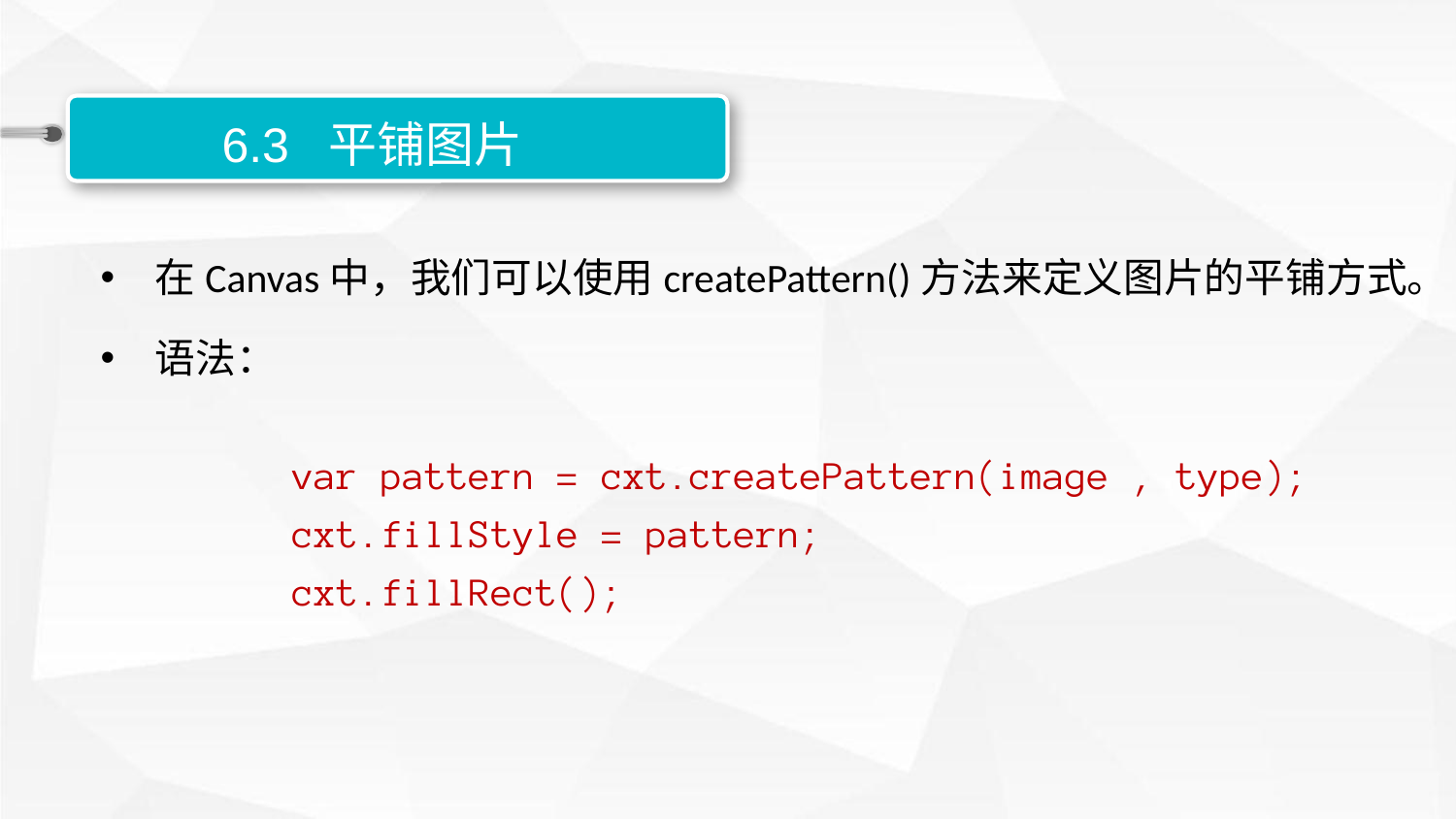

6.3  平铺图片

在Canvas中，我们可以使用createPattern()方法来定义图片的平铺方式。
语法：
var pattern = cxt.createPattern(image , type);
cxt.fillStyle = pattern;
cxt.fillRect();